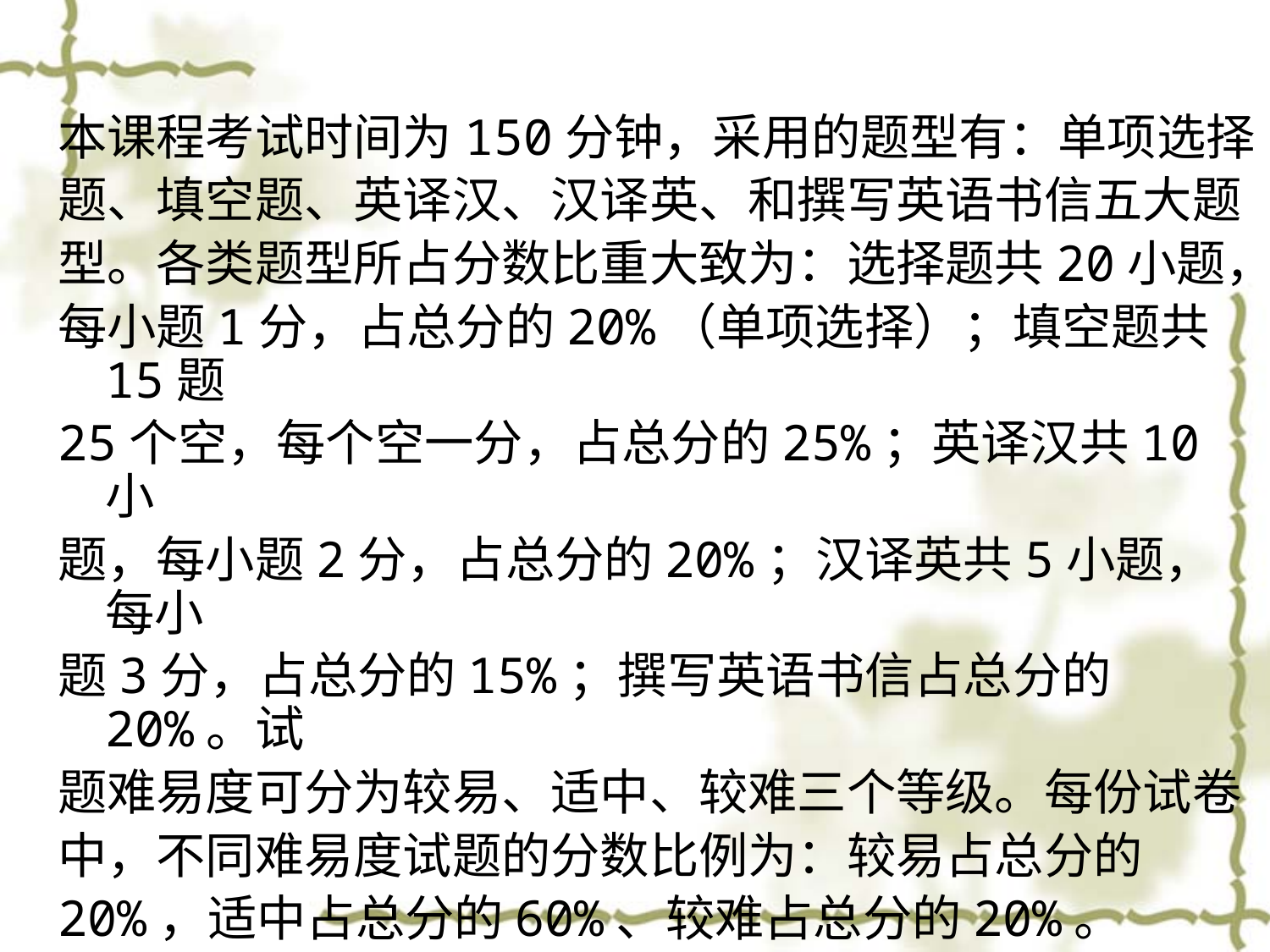

本课程考试时间为150分钟，采用的题型有：单项选择
题、填空题、英译汉、汉译英、和撰写英语书信五大题
型。各类题型所占分数比重大致为：选择题共20小题，
每小题1分，占总分的20%（单项选择）；填空题共15题
25个空，每个空一分，占总分的25%；英译汉共10小
题，每小题2分，占总分的20%；汉译英共5小题，每小
题3分，占总分的15%；撰写英语书信占总分的20%。试
题难易度可分为较易、适中、较难三个等级。每份试卷
中，不同难易度试题的分数比例为：较易占总分的
20%，适中占总分的60%、较难占总分的20%。